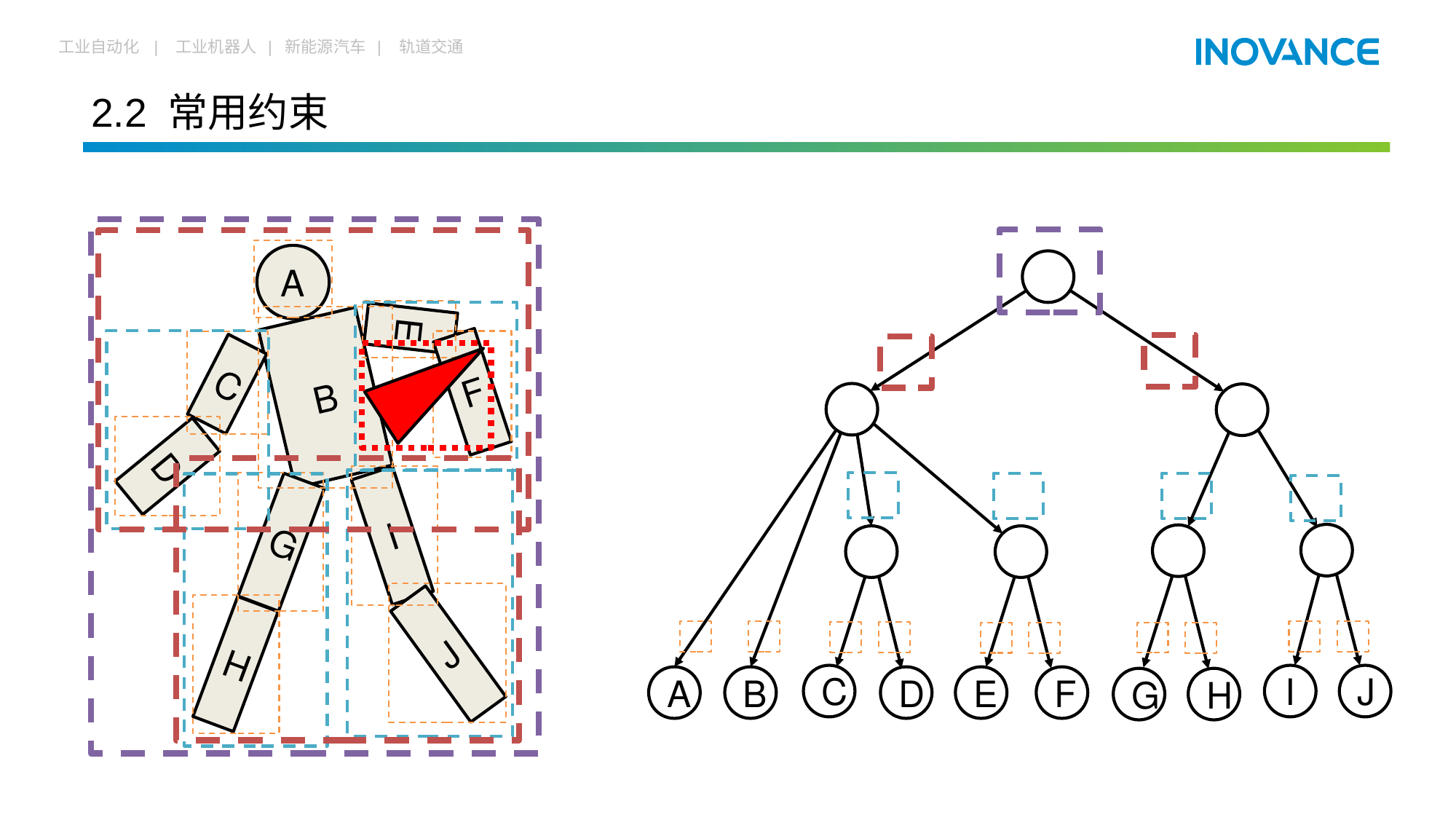

2.2 常用约束

A

E

B

F
C

D

I

G

J

H

C
I
J
A
B
D
E
F
G
H